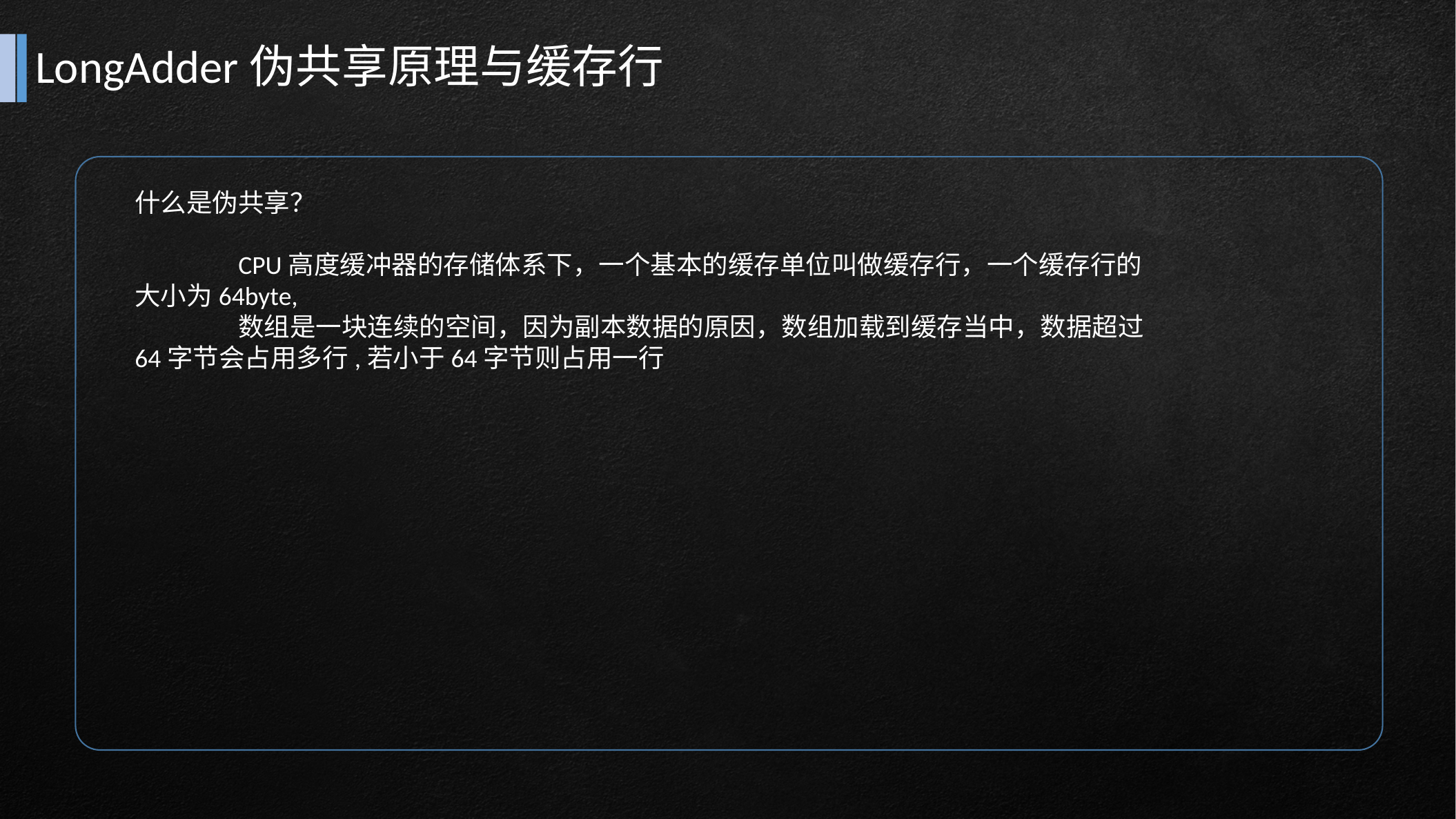

# LongAdder伪共享原理与缓存行

什么是伪共享？

	CPU高度缓冲器的存储体系下，一个基本的缓存单位叫做缓存行，一个缓存行的大小为64byte,
	数组是一块连续的空间，因为副本数据的原因，数组加载到缓存当中，数据超过64字节会占用多行,若小于64字节则占用一行